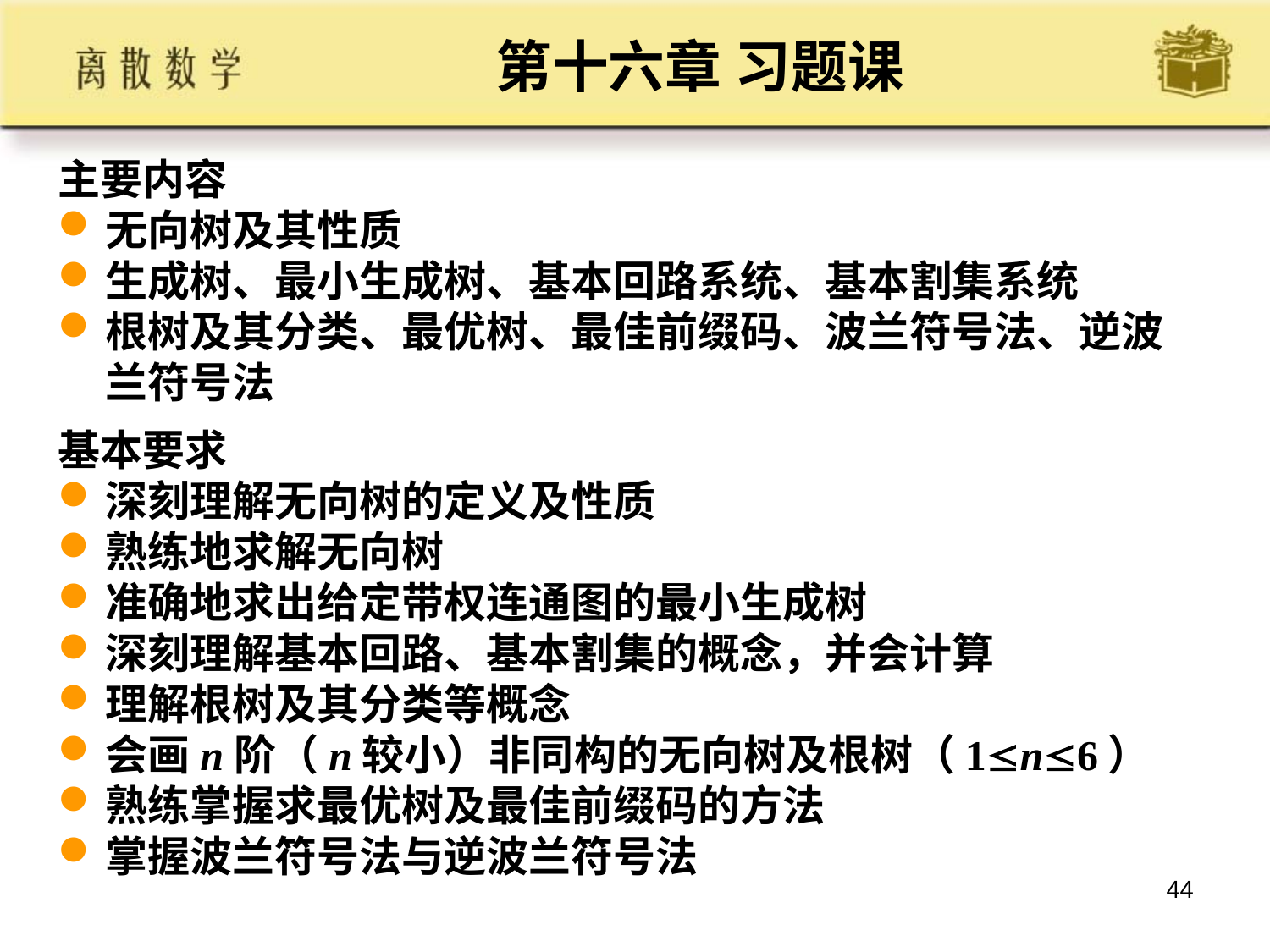

# 第十六章 习题课
主要内容
无向树及其性质
生成树、最小生成树、基本回路系统、基本割集系统
根树及其分类、最优树、最佳前缀码、波兰符号法、逆波兰符号法
基本要求
深刻理解无向树的定义及性质
熟练地求解无向树
准确地求出给定带权连通图的最小生成树
深刻理解基本回路、基本割集的概念，并会计算
理解根树及其分类等概念
会画n阶（n较小）非同构的无向树及根树（1≤n≤6）
熟练掌握求最优树及最佳前缀码的方法
掌握波兰符号法与逆波兰符号法
44